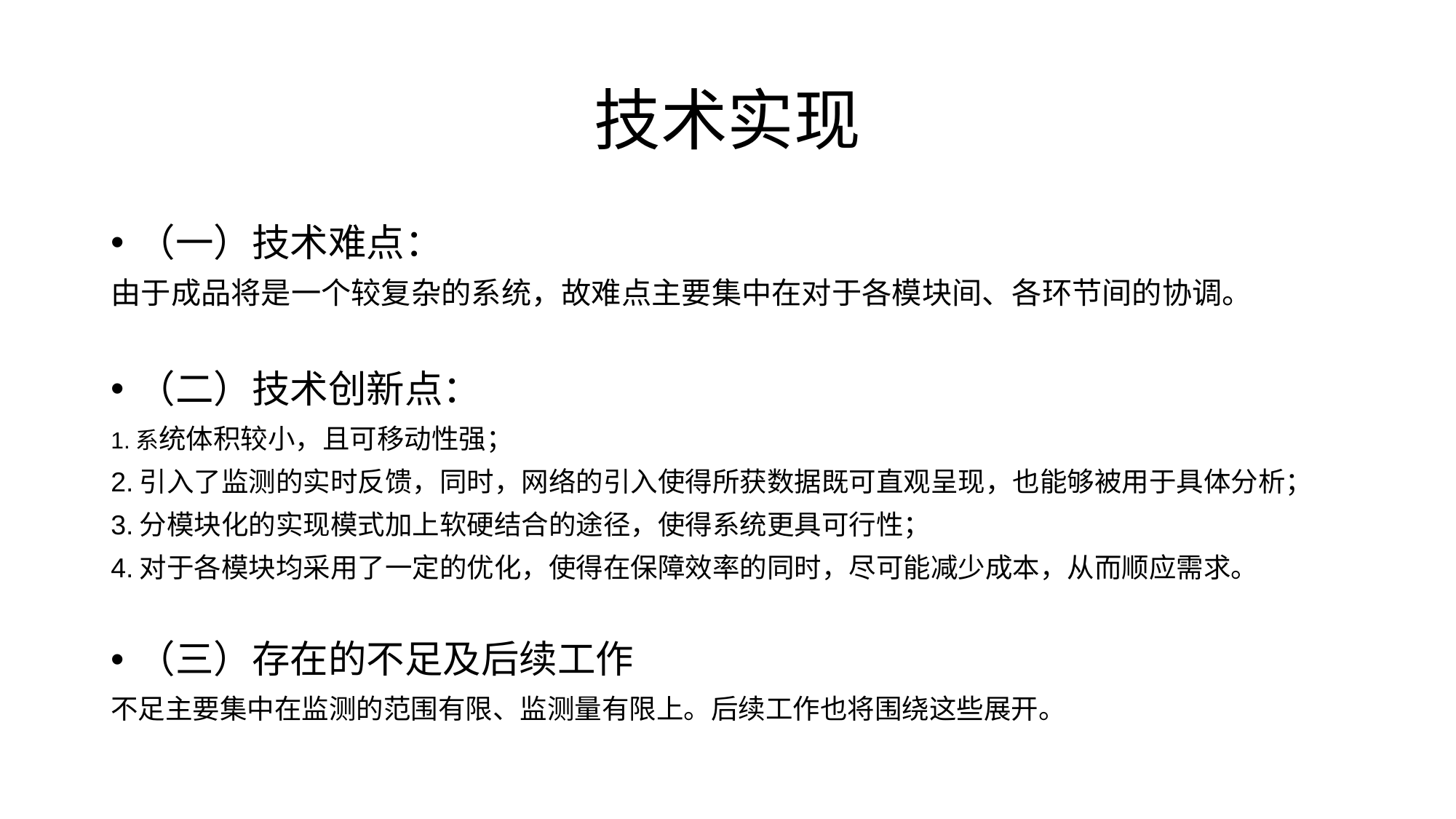

# 技术实现
（一）技术难点：
由于成品将是一个较复杂的系统，故难点主要集中在对于各模块间、各环节间的协调。

（二）技术创新点：
1.系统体积较小，且可移动性强；
2.引入了监测的实时反馈，同时，网络的引入使得所获数据既可直观呈现，也能够被用于具体分析；
3.分模块化的实现模式加上软硬结合的途径，使得系统更具可行性；
4.对于各模块均采用了一定的优化，使得在保障效率的同时，尽可能减少成本，从而顺应需求。

（三）存在的不足及后续工作
不足主要集中在监测的范围有限、监测量有限上。后续工作也将围绕这些展开。